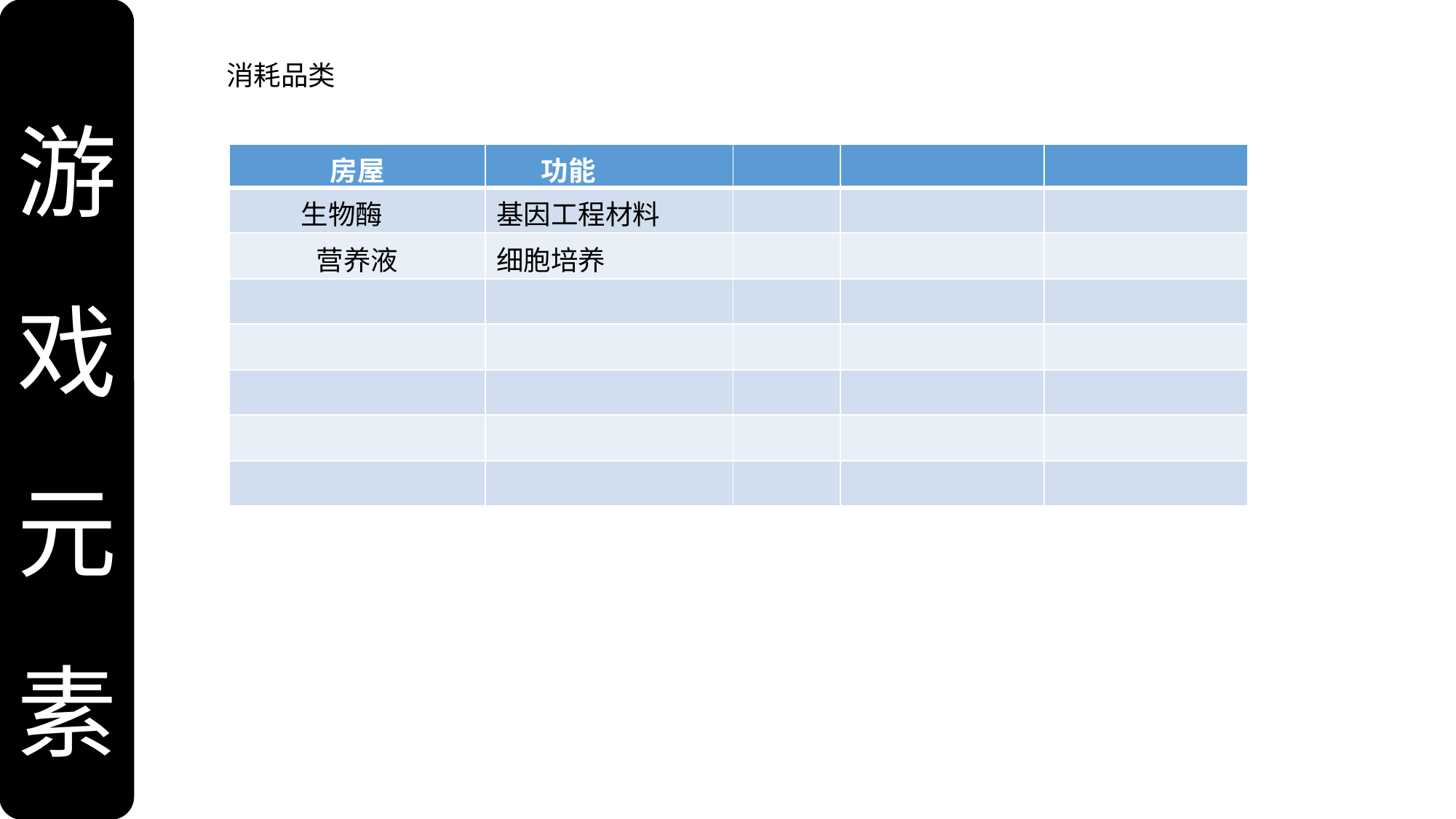

游
戏
元素
消耗品类

| 房屋 | 功能 |  |  |  |
| --- | --- | --- | --- | --- |
| 生物酶 | 基因工程材料 |  |  |  |
| 营养液 | 细胞培养 |  |  |  |
|  |  |  |  |  |
|  |  |  |  |  |
|  |  |  |  |  |
|  |  |  |  |  |
|  |  |  |  |  |